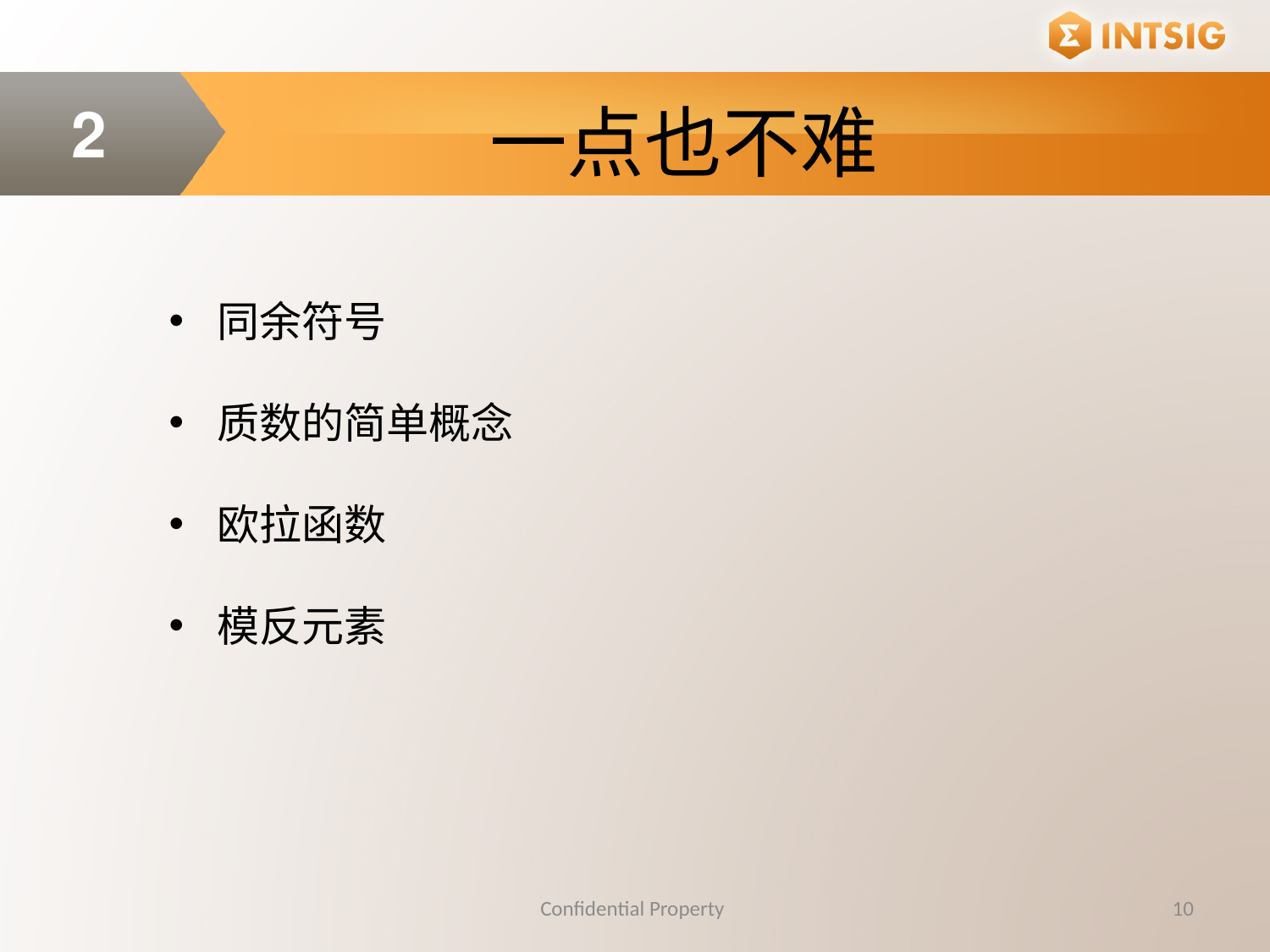

一点也不难
2
同余符号

质数的简单概念

欧拉函数

模反元素

Confidential Property
10